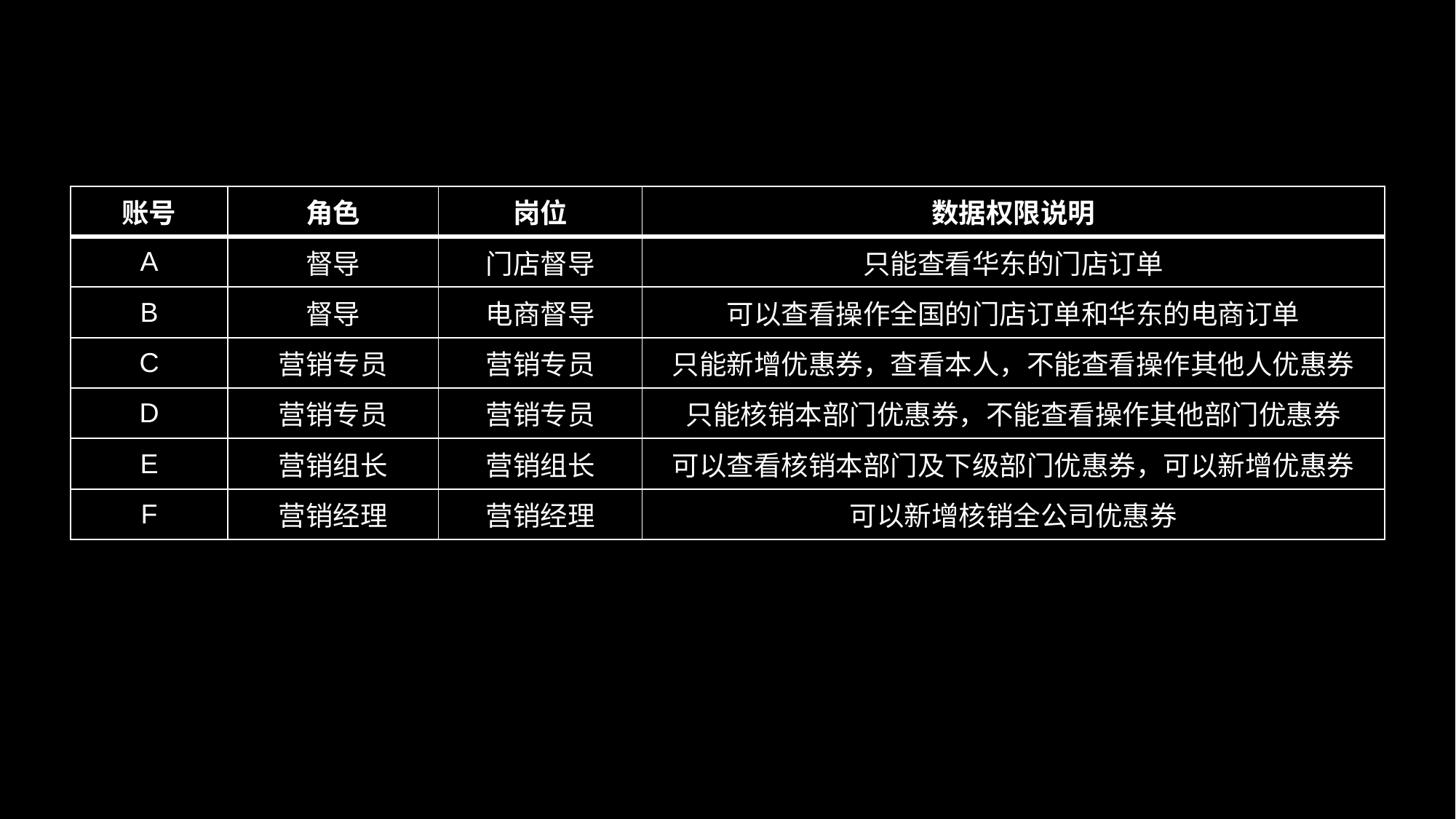

| 账号 | 角色 | 岗位 | 数据权限说明 |
| --- | --- | --- | --- |
| A | 督导 | 门店督导 | 只能查看华东的门店订单 |
| B | 督导 | 电商督导 | 可以查看操作全国的门店订单和华东的电商订单 |
| C | 营销专员 | 营销专员 | 只能新增优惠券，查看本人，不能查看操作其他人优惠券 |
| D | 营销专员 | 营销专员 | 只能核销本部门优惠券，不能查看操作其他部门优惠券 |
| E | 营销组长 | 营销组长 | 可以查看核销本部门及下级部门优惠券，可以新增优惠券 |
| F | 营销经理 | 营销经理 | 可以新增核销全公司优惠券 |